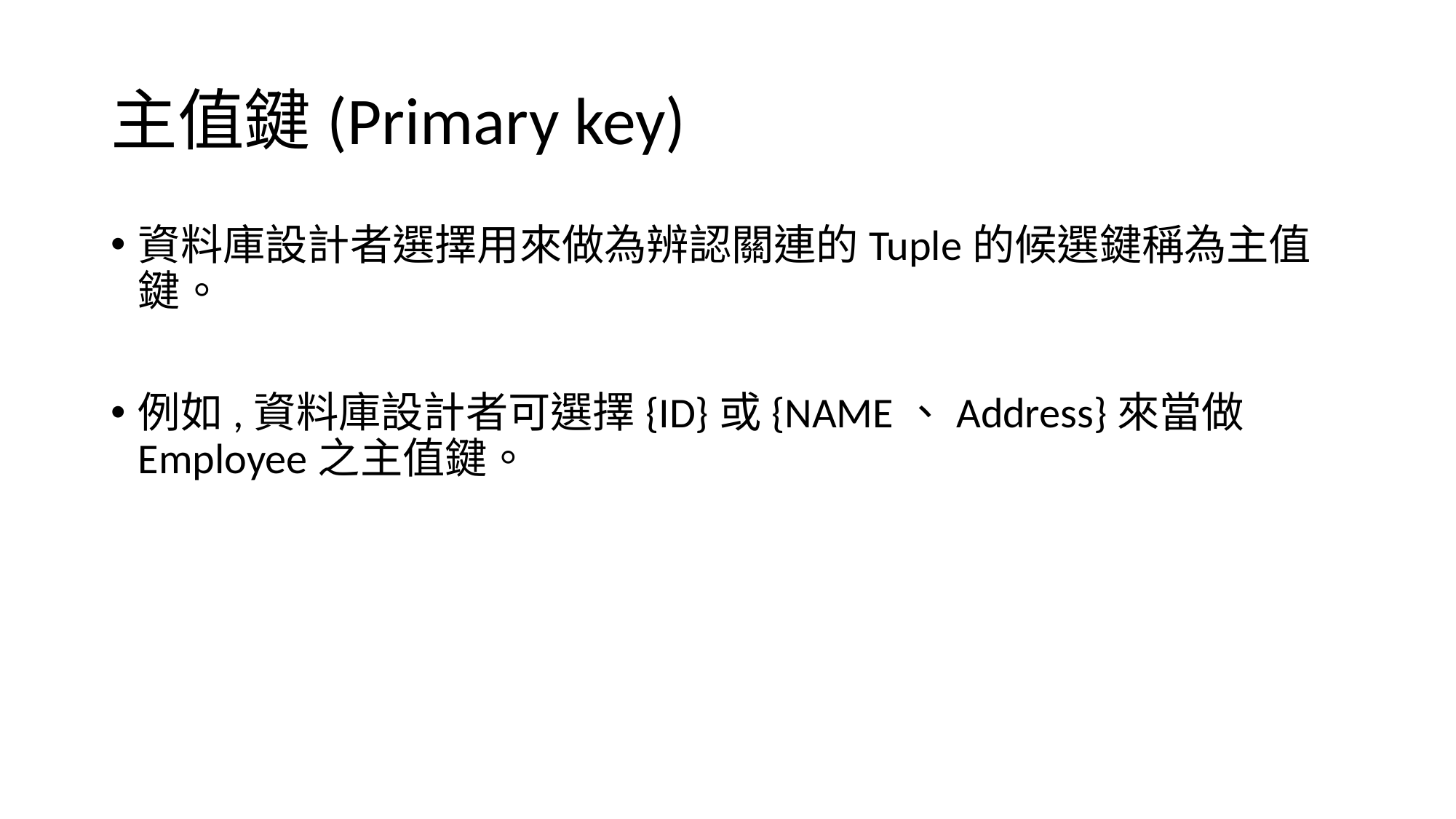

# 主值鍵(Primary key)
資料庫設計者選擇用來做為辨認關連的Tuple的候選鍵稱為主值鍵。

例如,資料庫設計者可選擇{ID}或{NAME、Address}來當做Employee之主值鍵。